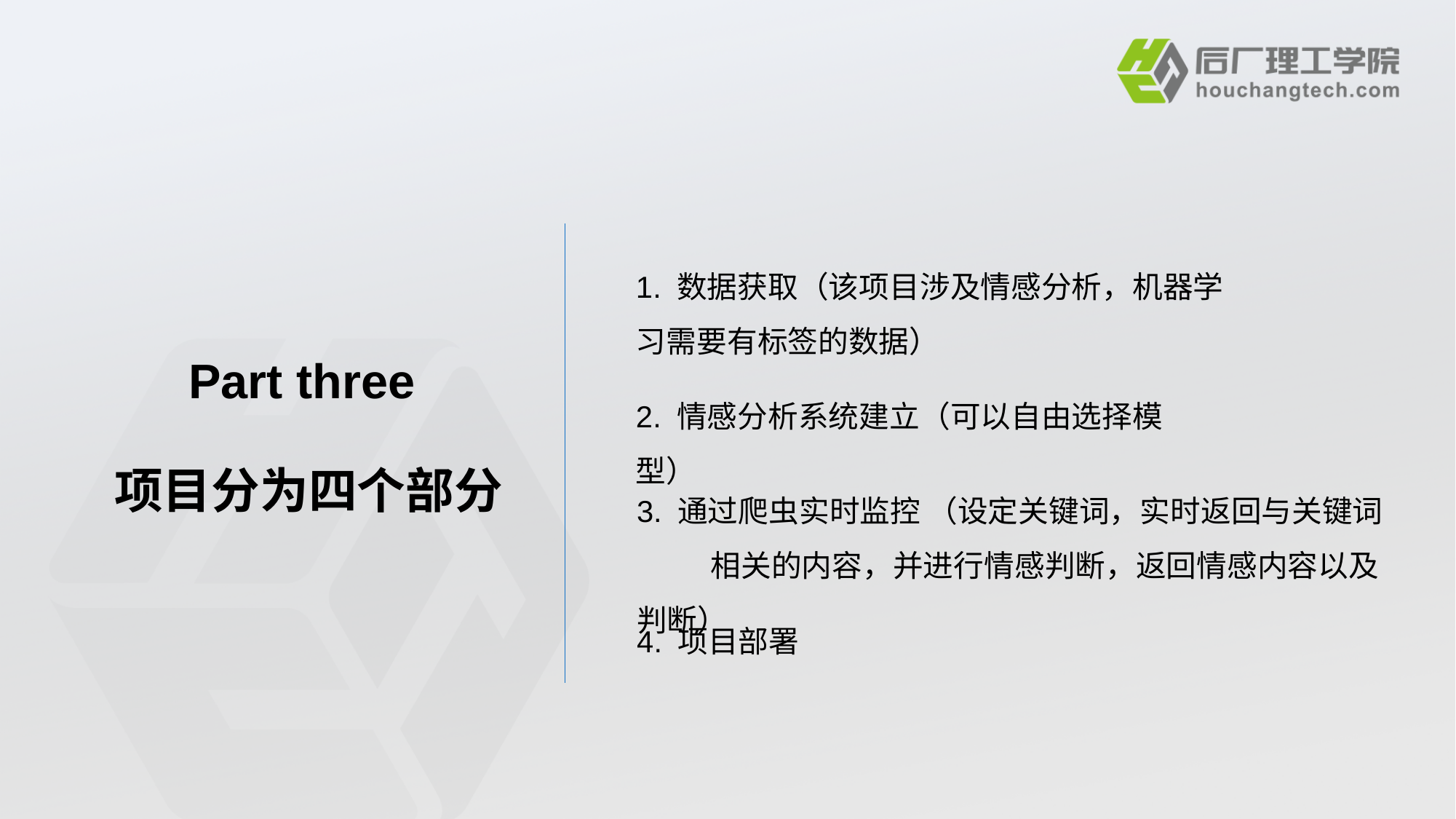

1. 数据获取（该项目涉及情感分析，机器学习需要有标签的数据）
Part three
2. 情感分析系统建立（可以自由选择模型）
项目分为四个部分
3. 通过爬虫实时监控 （设定关键词，实时返回与关键词              相关的内容，并进行情感判断，返回情感内容以及判断）
4. 项目部署